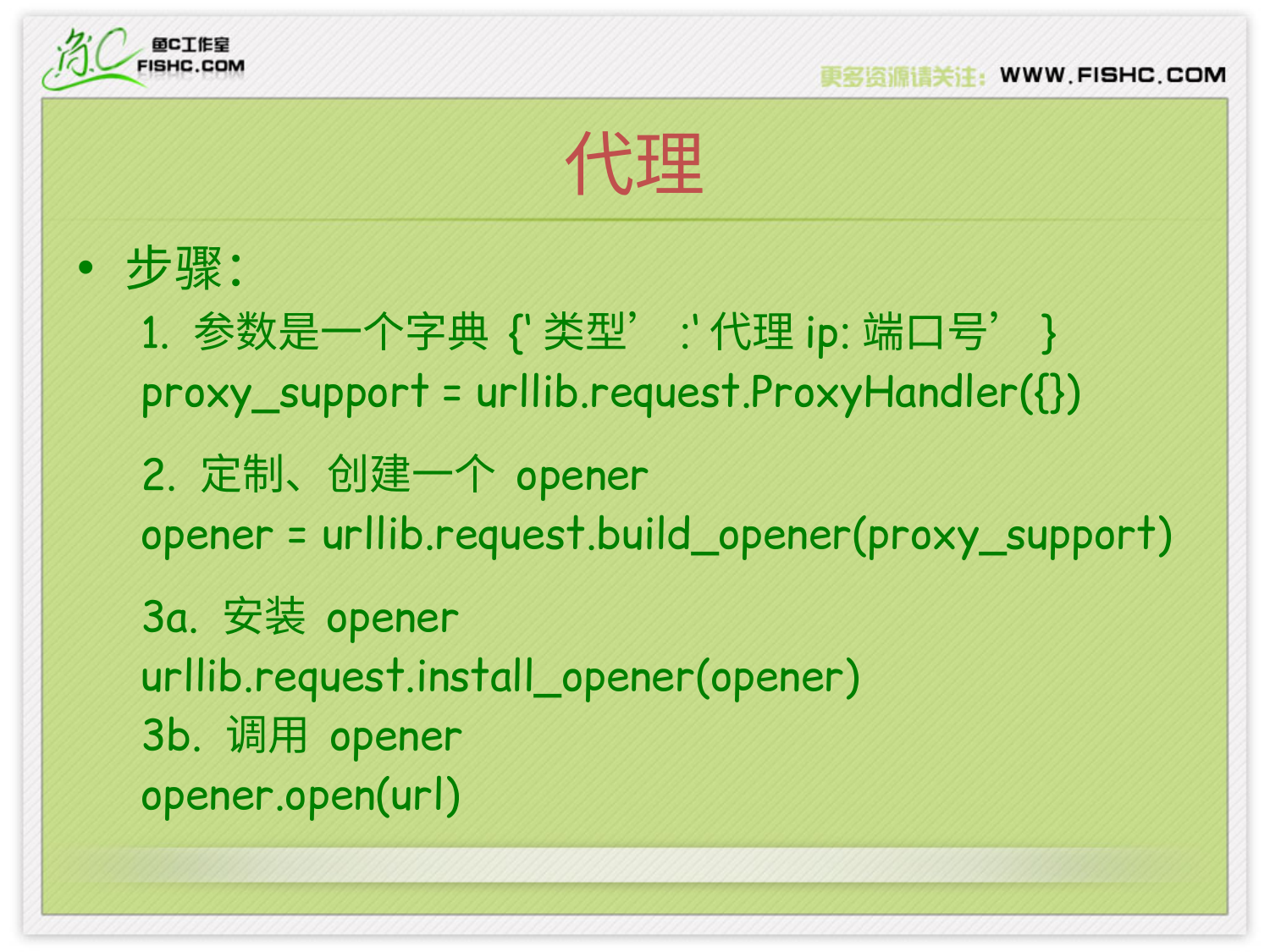

# 代理
步骤：
1. 参数是一个字典 {‘类型’:‘代理ip:端口号’}
proxy_support = urllib.request.ProxyHandler({})

2. 定制、创建一个 opener
opener = urllib.request.build_opener(proxy_support)

3a. 安装 opener
urllib.request.install_opener(opener)
3b. 调用 opener
opener.open(url)